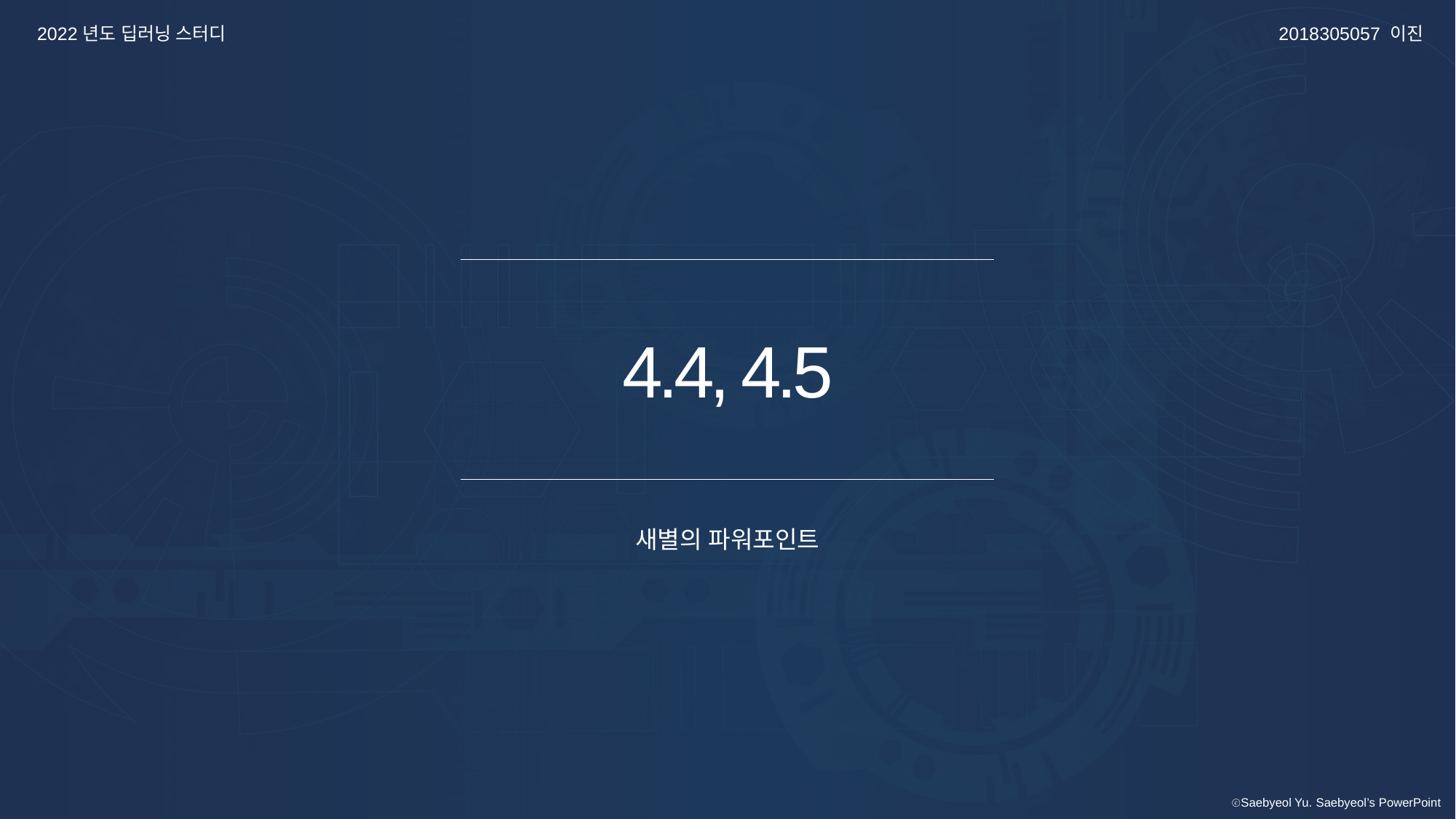

2022년도 딥러닝 스터디
2018305057 이진
4.4, 4.5
새별의 파워포인트